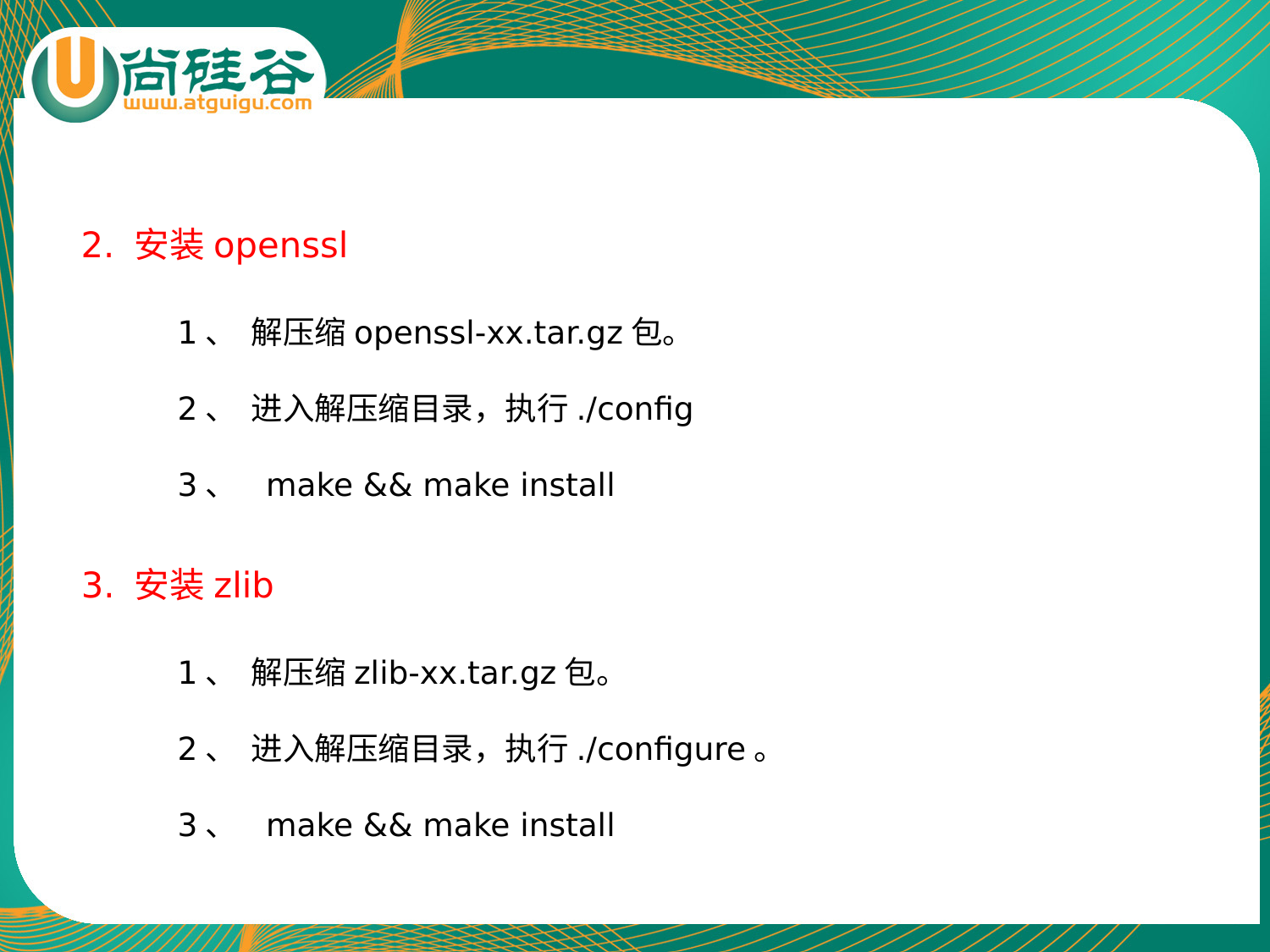

2. 安装openssl
1、  解压缩openssl-xx.tar.gz包。

2、  进入解压缩目录，执行./config

3、   make && make install
3. 安装zlib
1、  解压缩zlib-xx.tar.gz包。

2、  进入解压缩目录，执行./configure。

3、   make && make install